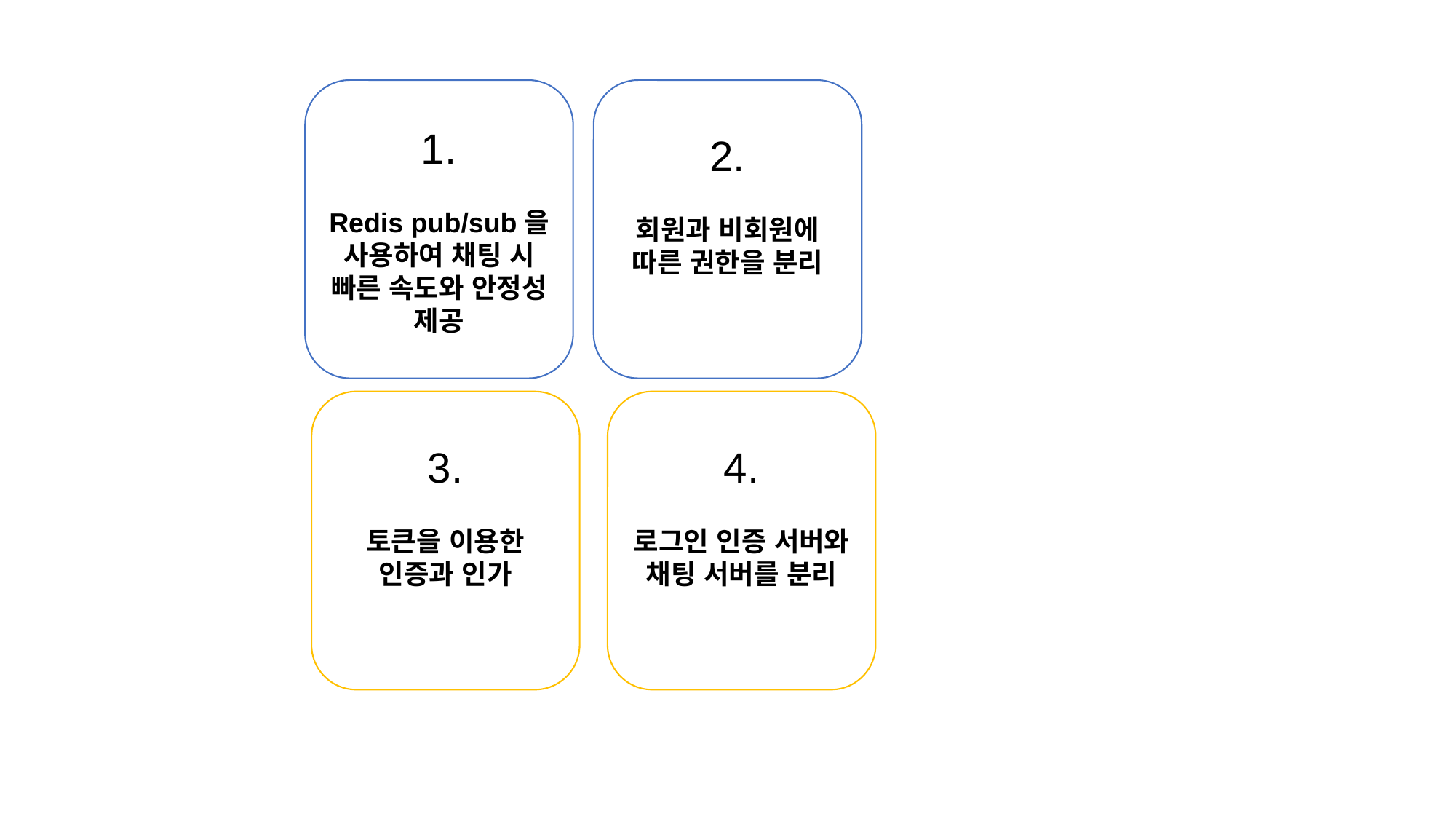

기대효과

1.

Redis pub/sub을 사용하여 채팅 시 빠른 속도와 안정성 제공

2.

회원과 비회원에 따른 권한을 분리

3.

토큰을 이용한 인증과 인가

4.

로그인 인증 서버와 채팅 서버를 분리